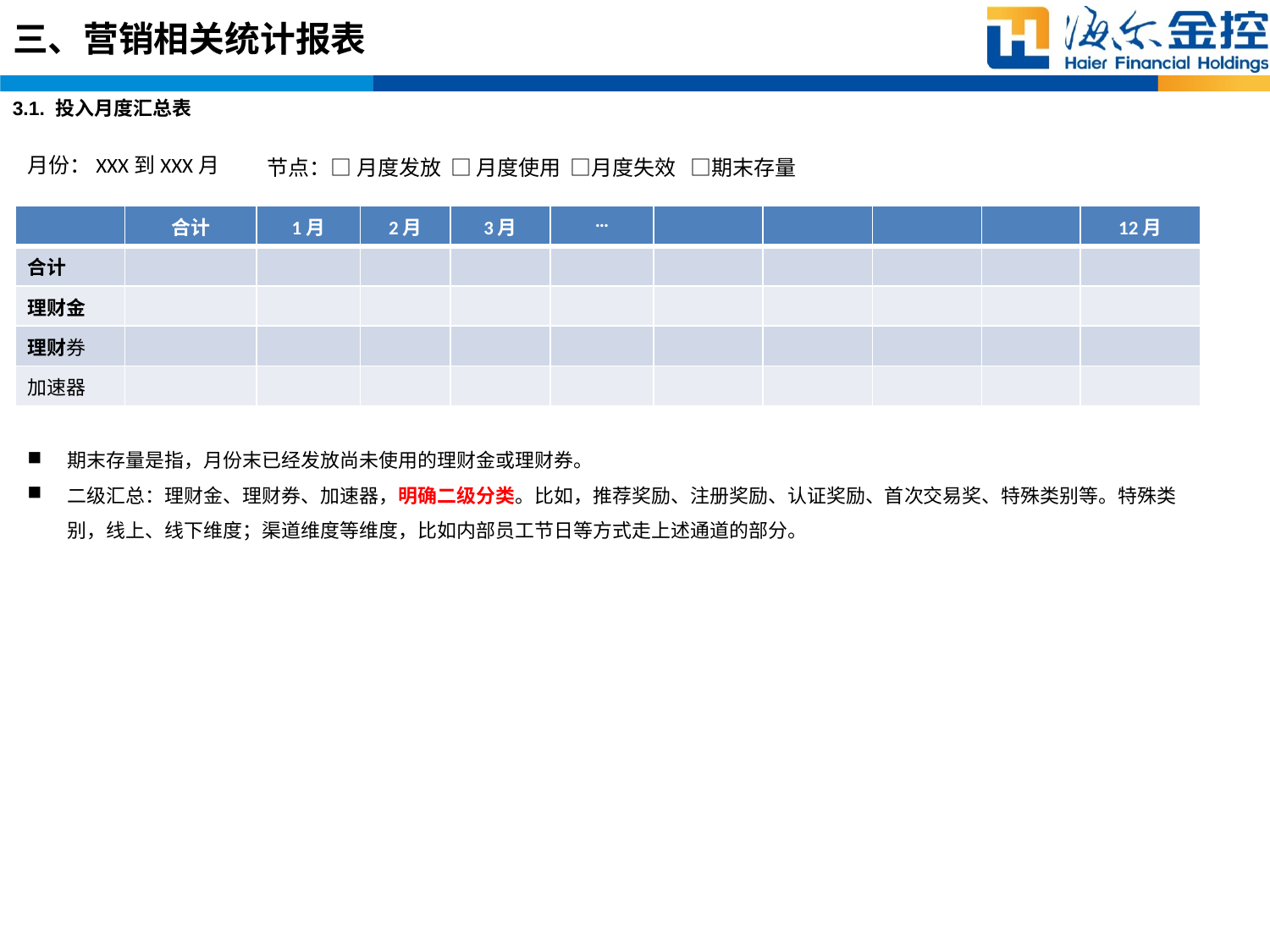

# 三、营销相关统计报表
3.1. 投入月度汇总表
月份：XXX到XXX月
节点：□ 月度发放  □ 月度使用  □月度失效   □期末存量
|  | 合计 | 1月 | 2月 | 3月 | … |  |  |  |  | 12月 |
| --- | --- | --- | --- | --- | --- | --- | --- | --- | --- | --- |
| 合计 |  |  |  |  |  |  |  |  |  |  |
| 理财金 |  |  |  |  |  |  |  |  |  |  |
| 理财券 |  |  |  |  |  |  |  |  |  |  |
| 加速器 |  |  |  |  |  |  |  |  |  |  |
期末存量是指，月份末已经发放尚未使用的理财金或理财券。
二级汇总：理财金、理财券、加速器，明确二级分类。比如，推荐奖励、注册奖励、认证奖励、首次交易奖、特殊类别等。特殊类别，线上、线下维度；渠道维度等维度，比如内部员工节日等方式走上述通道的部分。